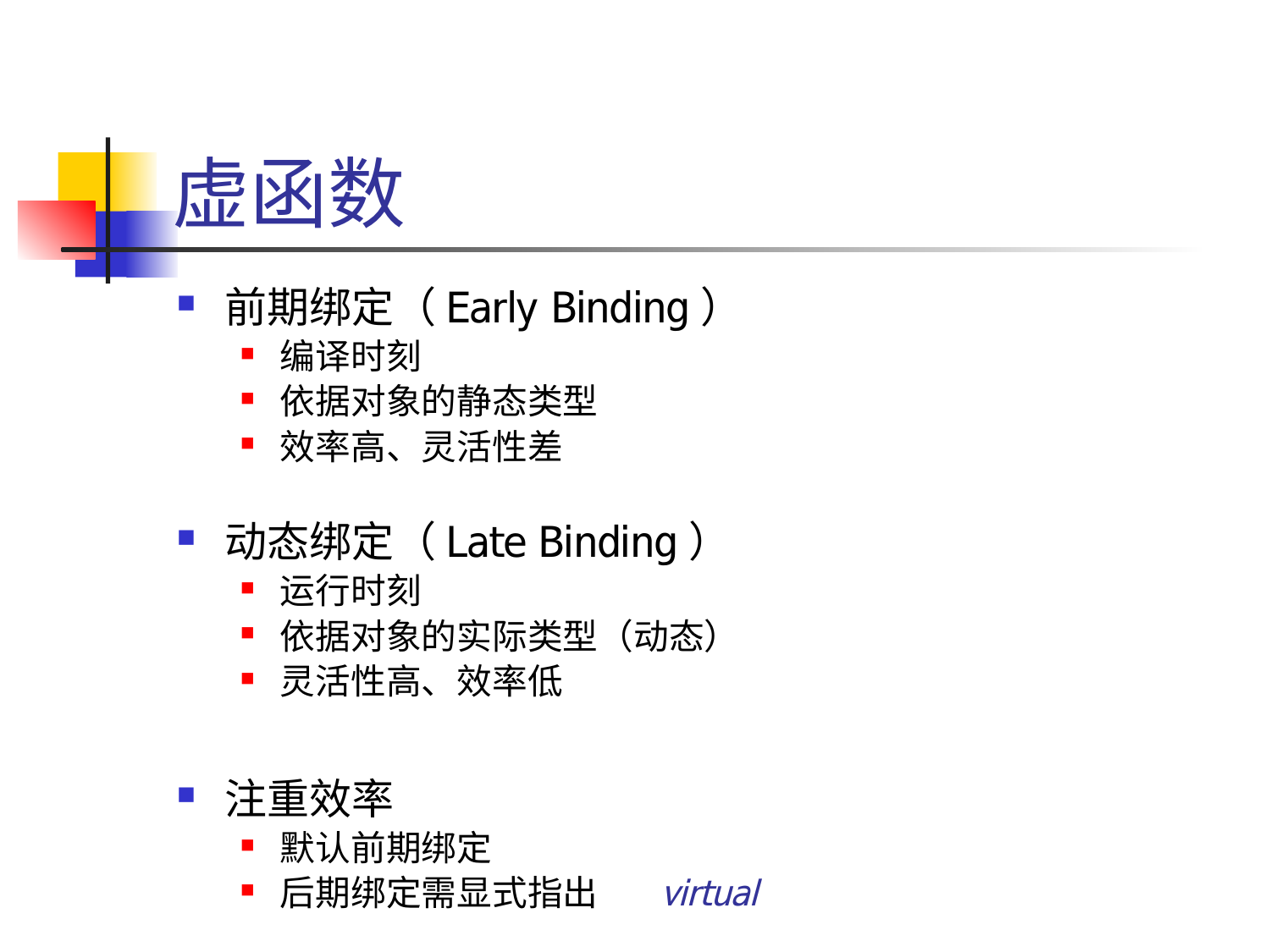

# 虚函数
前期绑定（Early Binding）
编译时刻
依据对象的静态类型
效率高、灵活性差

动态绑定（Late Binding）
运行时刻
依据对象的实际类型（动态）
灵活性高、效率低

注重效率
默认前期绑定
后期绑定需显式指出	virtual